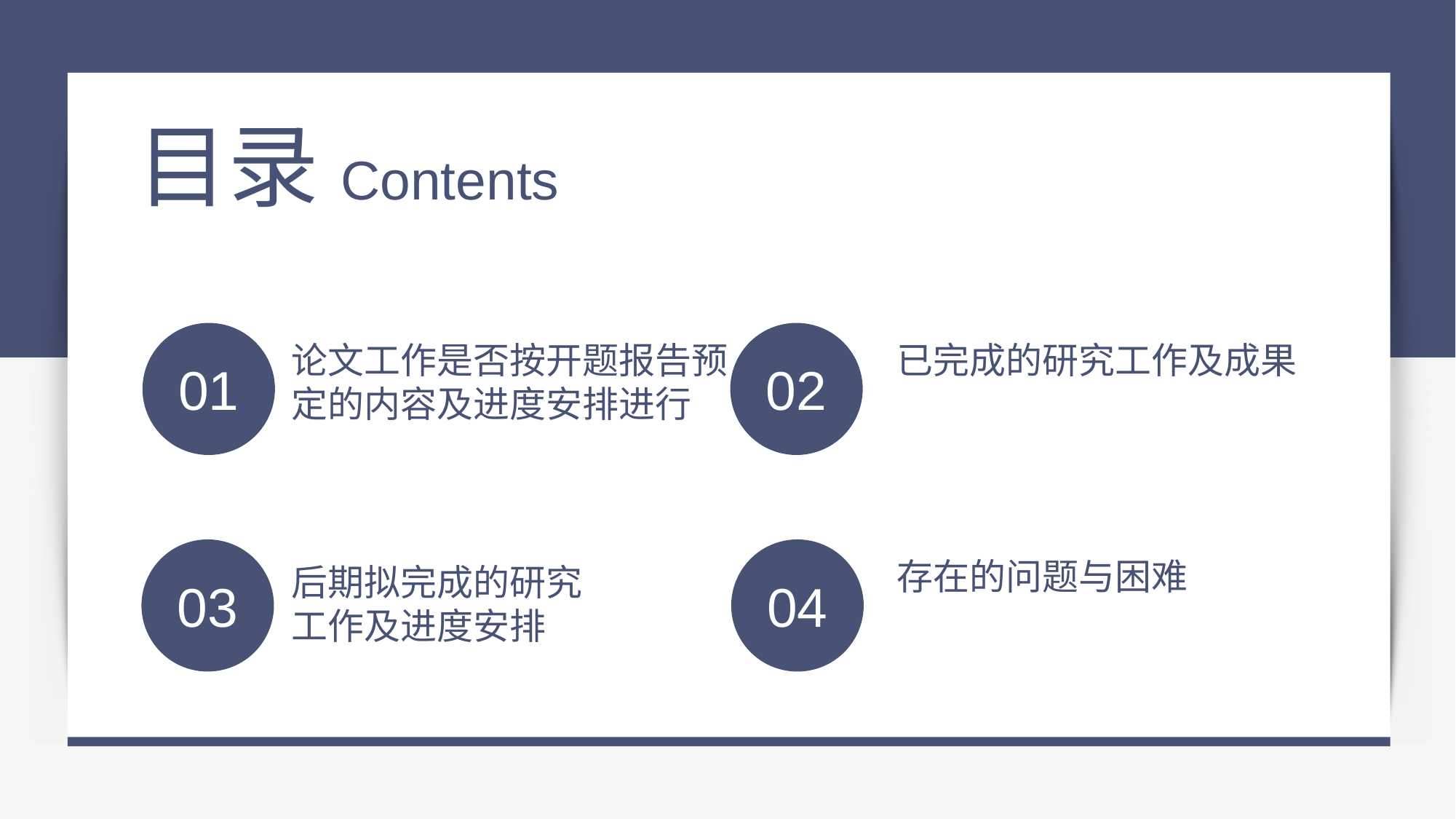

目录Contents

已完成的研究工作及成果
论文工作是否按开题报告预
定的内容及进度安排进行
01
02

存在的问题与困难
后期拟完成的研究
工作及进度安排
03
04